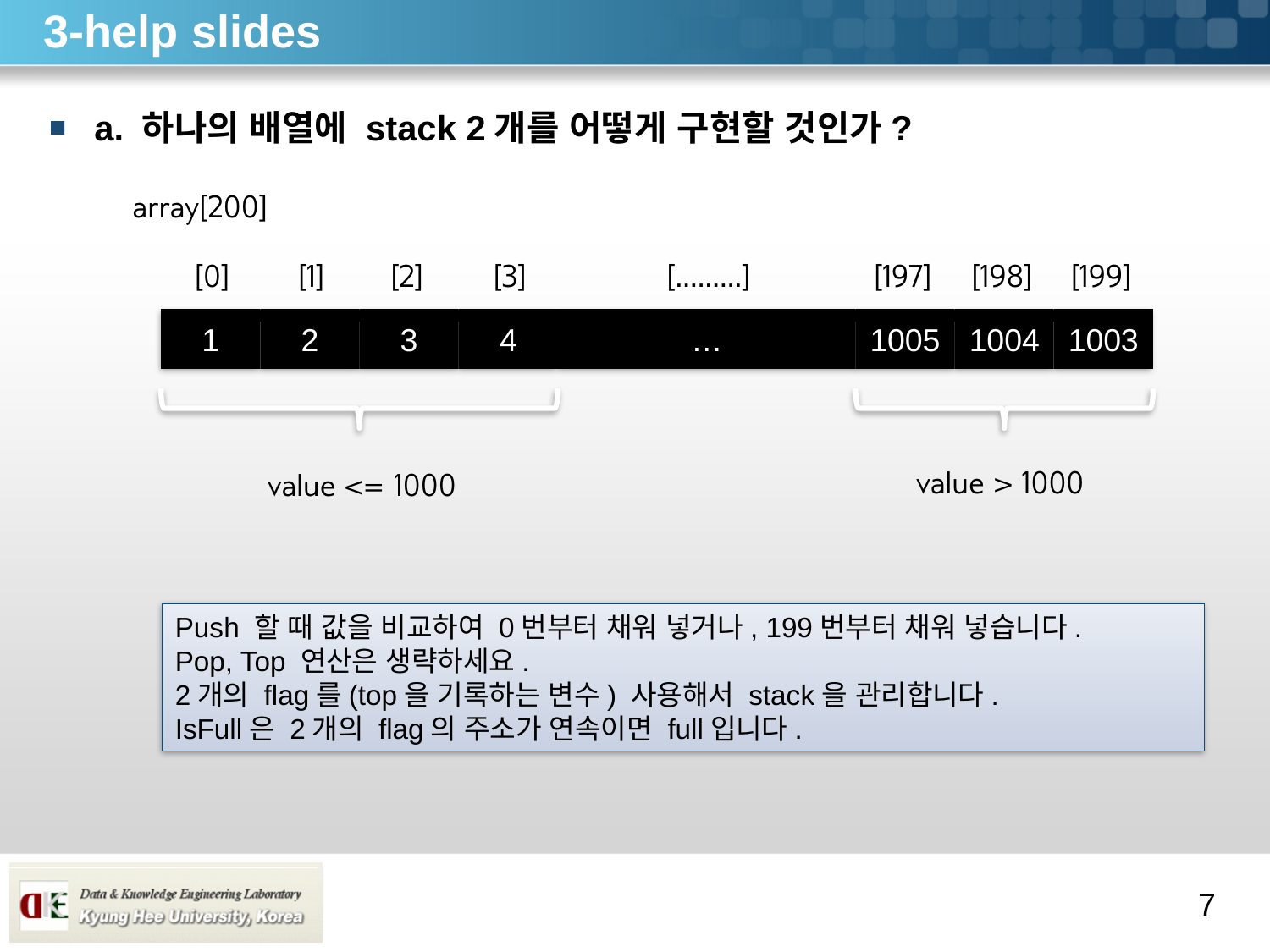

# 3-help slides
a. 하나의 배열에 stack 2개를 어떻게 구현할 것인가?
array[200]

[0]
[1]
[2]
[3]
[………]
[197]
[198]
[199]

1
2
3
4
…
1005
1004
1003
value > 1000
value <= 1000
Push 할 때 값을 비교하여 0번부터 채워 넣거나, 199번부터 채워 넣습니다.
Pop, Top 연산은 생략하세요.
2개의 flag를(top을 기록하는 변수) 사용해서 stack을 관리합니다.
IsFull은 2개의 flag의 주소가 연속이면 full입니다.